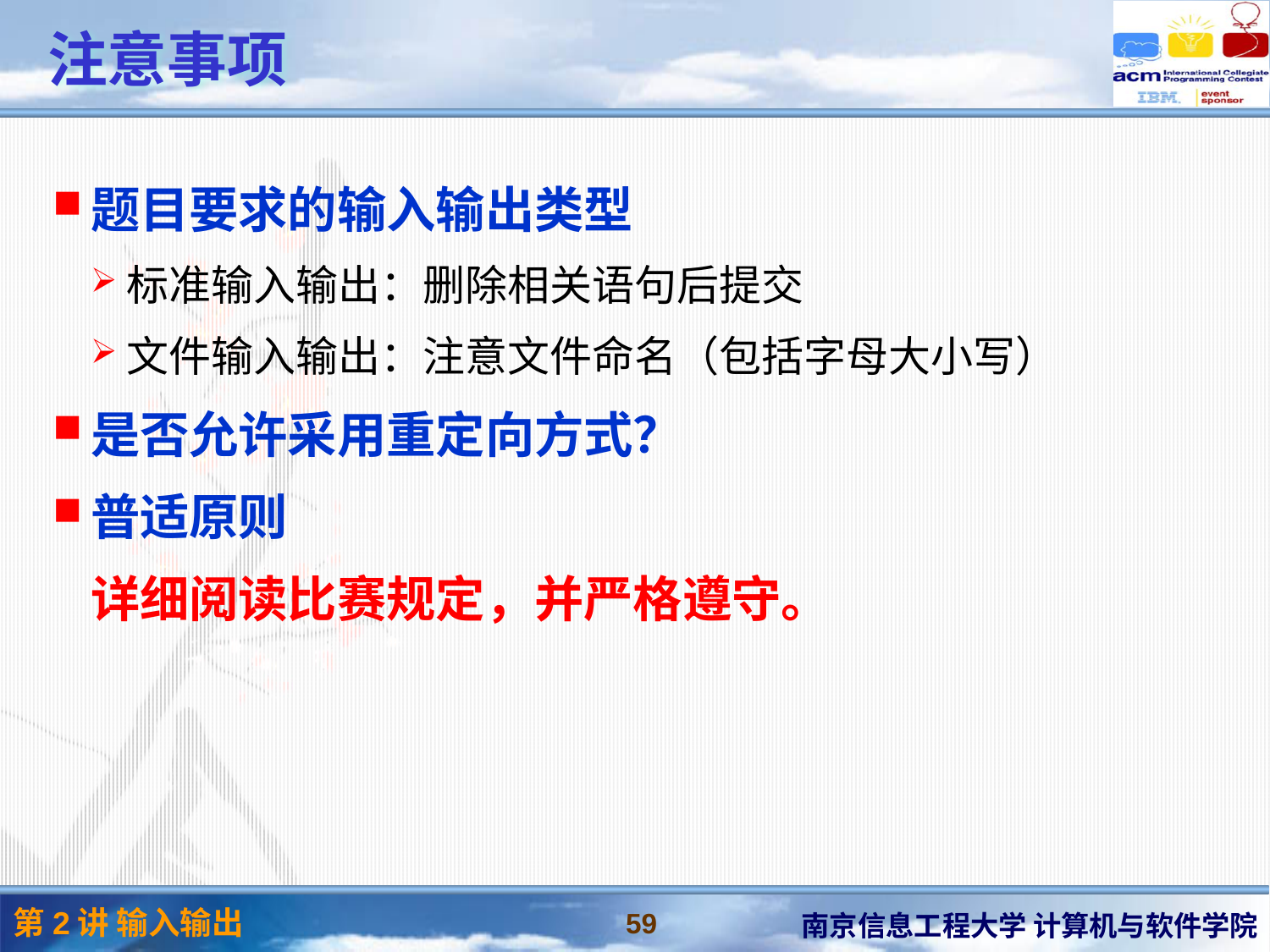

# 注意事项
题目要求的输入输出类型
标准输入输出：删除相关语句后提交
文件输入输出：注意文件命名（包括字母大小写）
是否允许采用重定向方式？
普适原则
详细阅读比赛规定，并严格遵守。